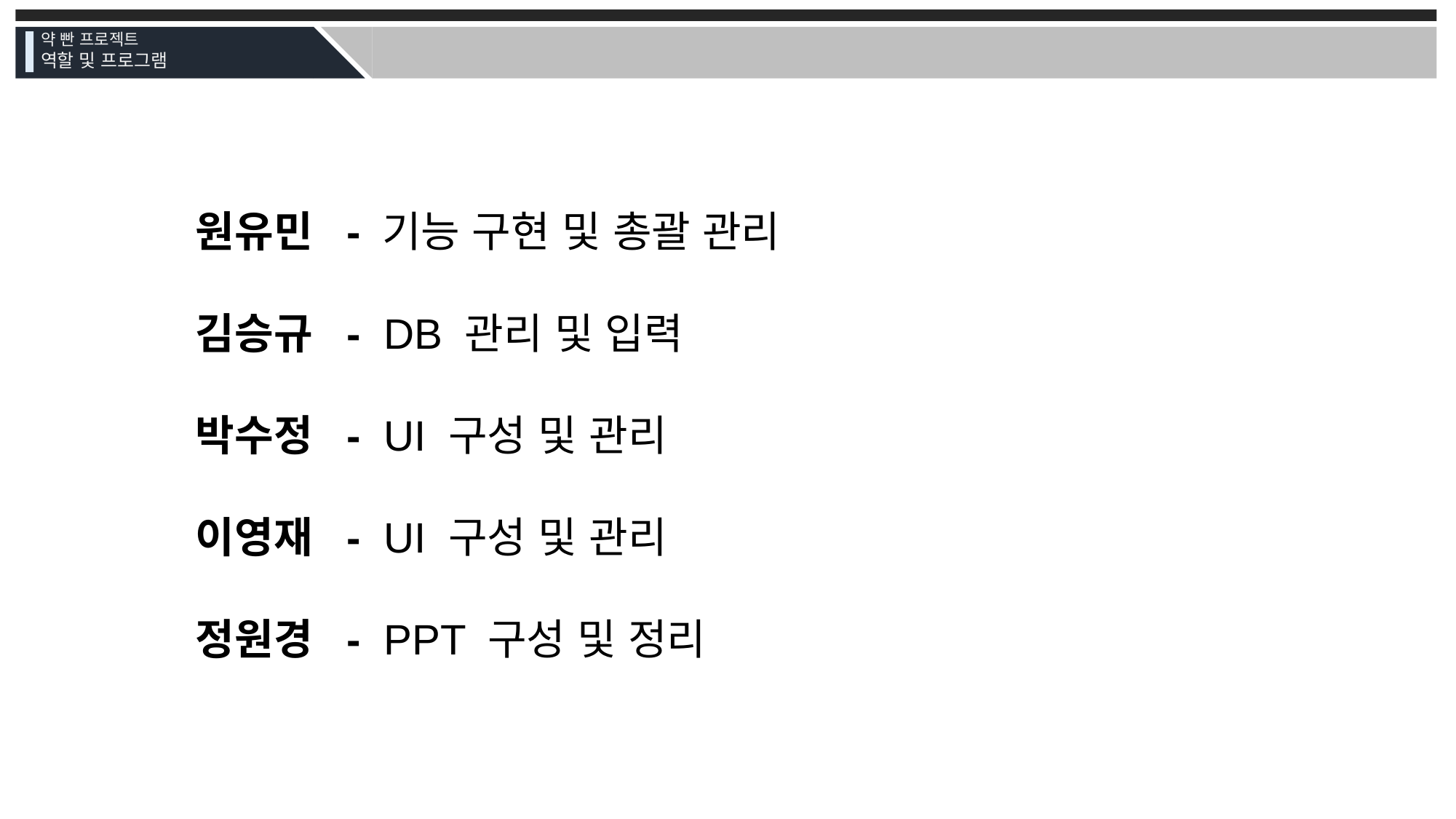

약 빤 프로젝트

역할 및 프로그램
원유민  - 기능 구현 및 총괄 관리

김승규  -  DB 관리 및 입력

박수정  -  UI 구성 및 관리

이영재  -  UI 구성 및 관리

정원경  -  PPT 구성 및 정리